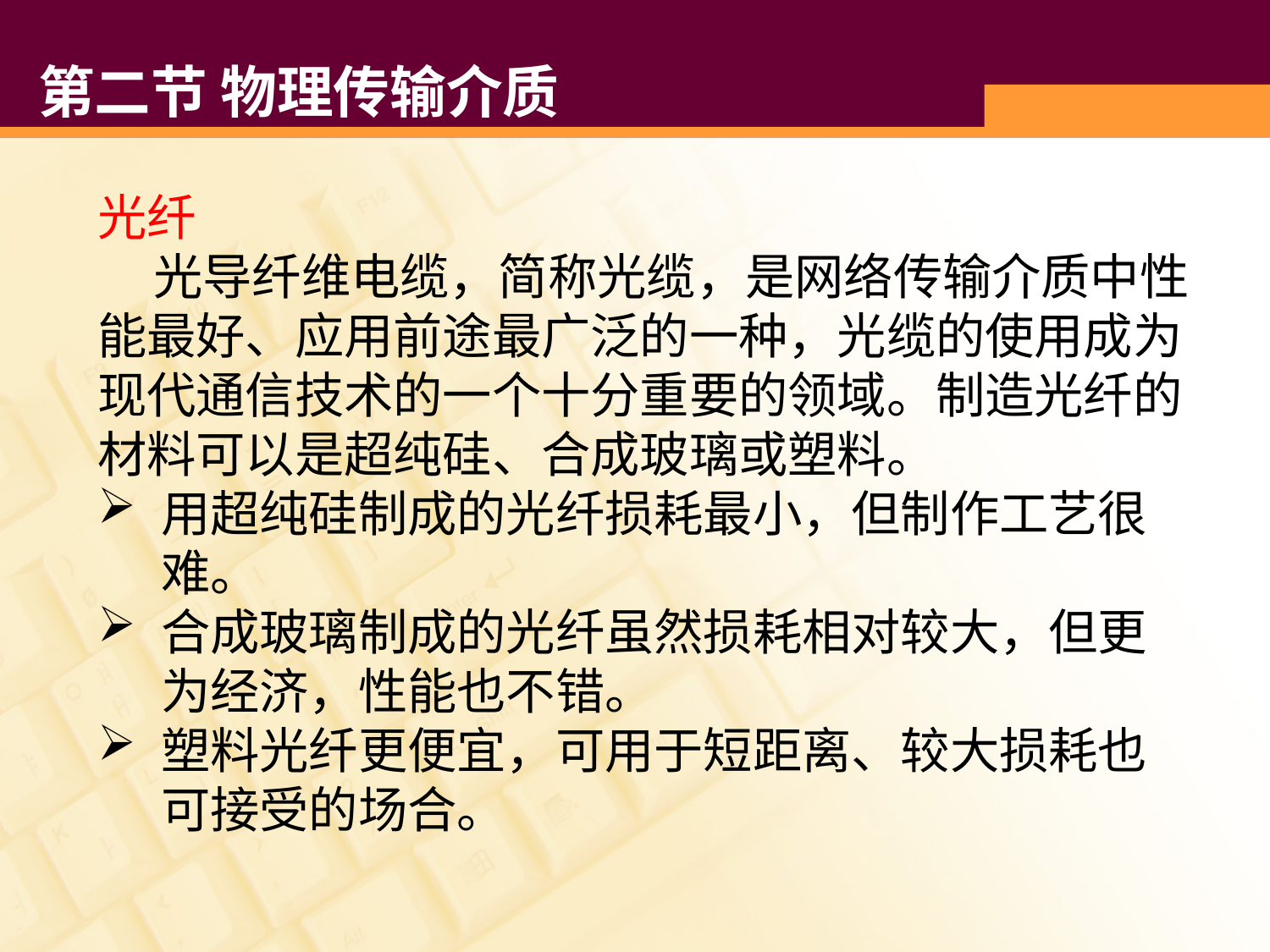

# 第二节 物理传输介质
光纤
    光导纤维电缆，简称光缆，是网络传输介质中性能最好、应用前途最广泛的一种，光缆的使用成为现代通信技术的一个十分重要的领域。制造光纤的材料可以是超纯硅、合成玻璃或塑料。
用超纯硅制成的光纤损耗最小，但制作工艺很难。
合成玻璃制成的光纤虽然损耗相对较大，但更为经济，性能也不错。
塑料光纤更便宜，可用于短距离、较大损耗也可接受的场合。